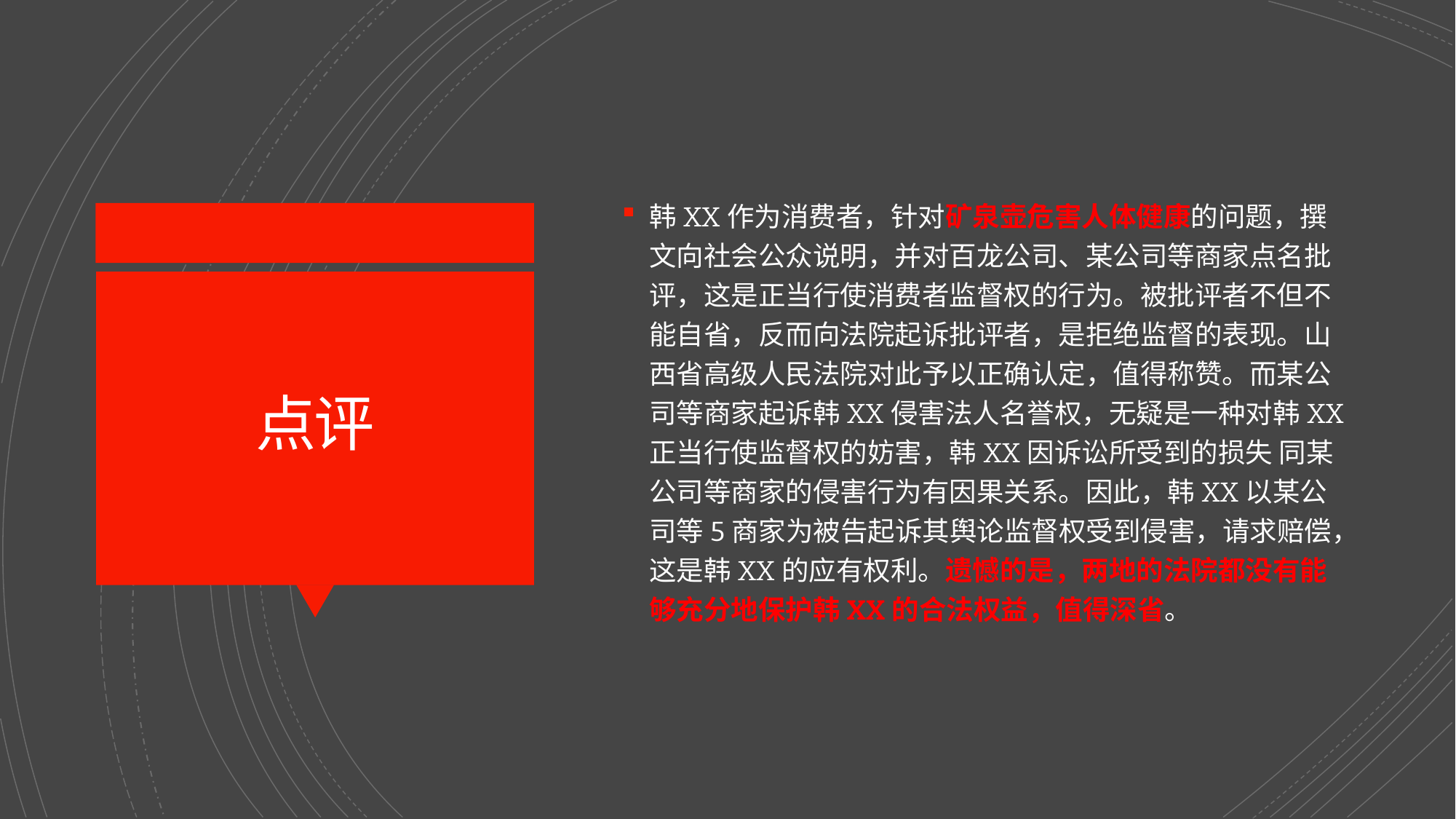

韩XX作为消费者，针对矿泉壶危害人体健康的问题，撰文向社会公众说明，并对百龙公司、某公司等商家点名批评，这是正当行使消费者监督权的行为。被批评者不但不能自省，反而向法院起诉批评者，是拒绝监督的表现。山西省高级人民法院对此予以正确认定，值得称赞。而某公司等商家起诉韩XX侵害法人名誉权，无疑是一种对韩XX正当行使监督权的妨害，韩XX因诉讼所受到的损失 同某公司等商家的侵害行为有因果关系。因此，韩XX以某公司等5商家为被告起诉其舆论监督权受到侵害，请求赔偿，这是韩XX的应有权利。遗憾的是，两地的法院都没有能够充分地保护韩XX的合法权益，值得深省。

# 点评